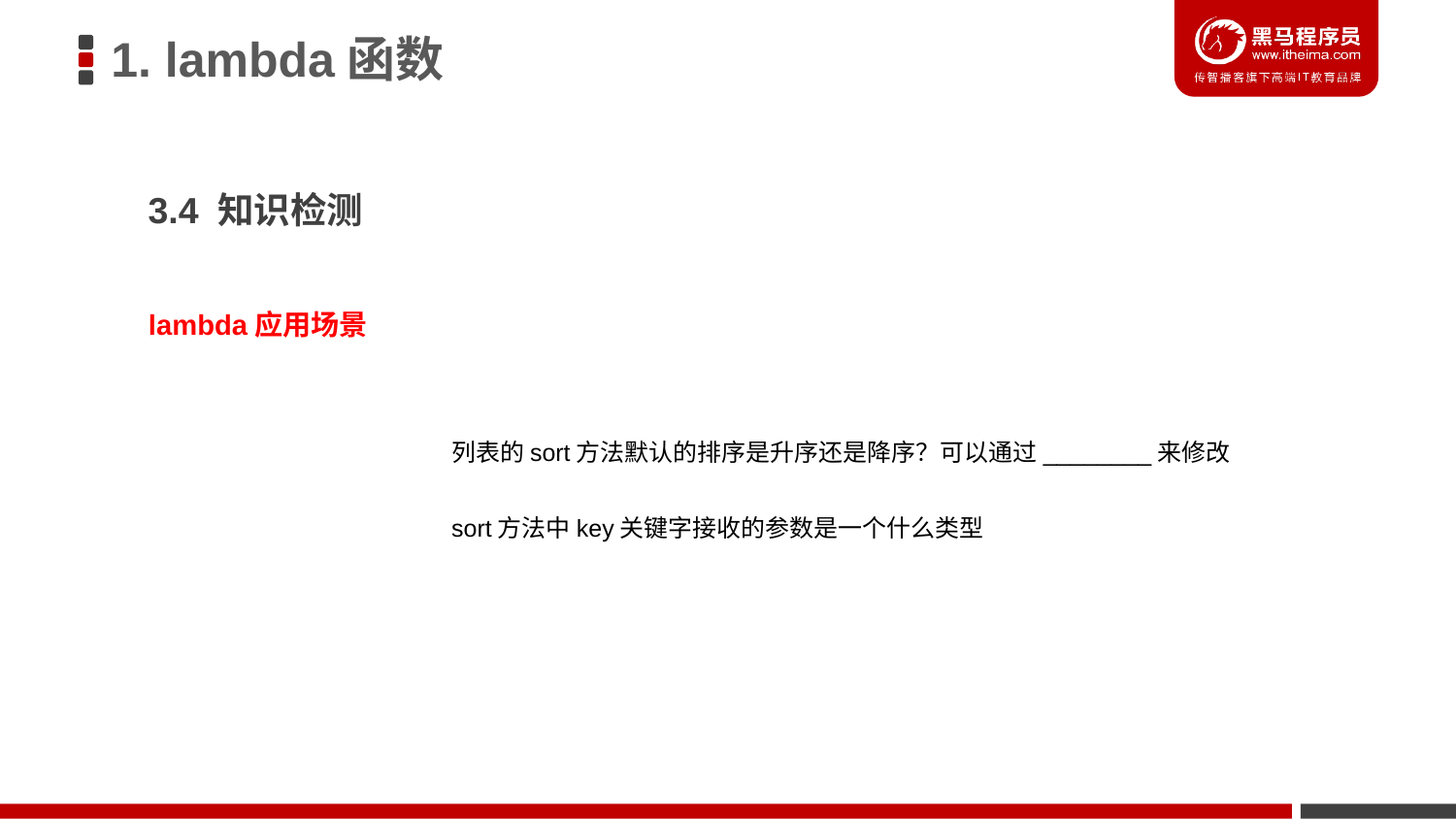

1. lambda函数
3.4 知识检测
lambda应用场景
	列表的sort方法默认的排序是升序还是降序？可以通过________来修改

	sort方法中key关键字接收的参数是一个什么类型